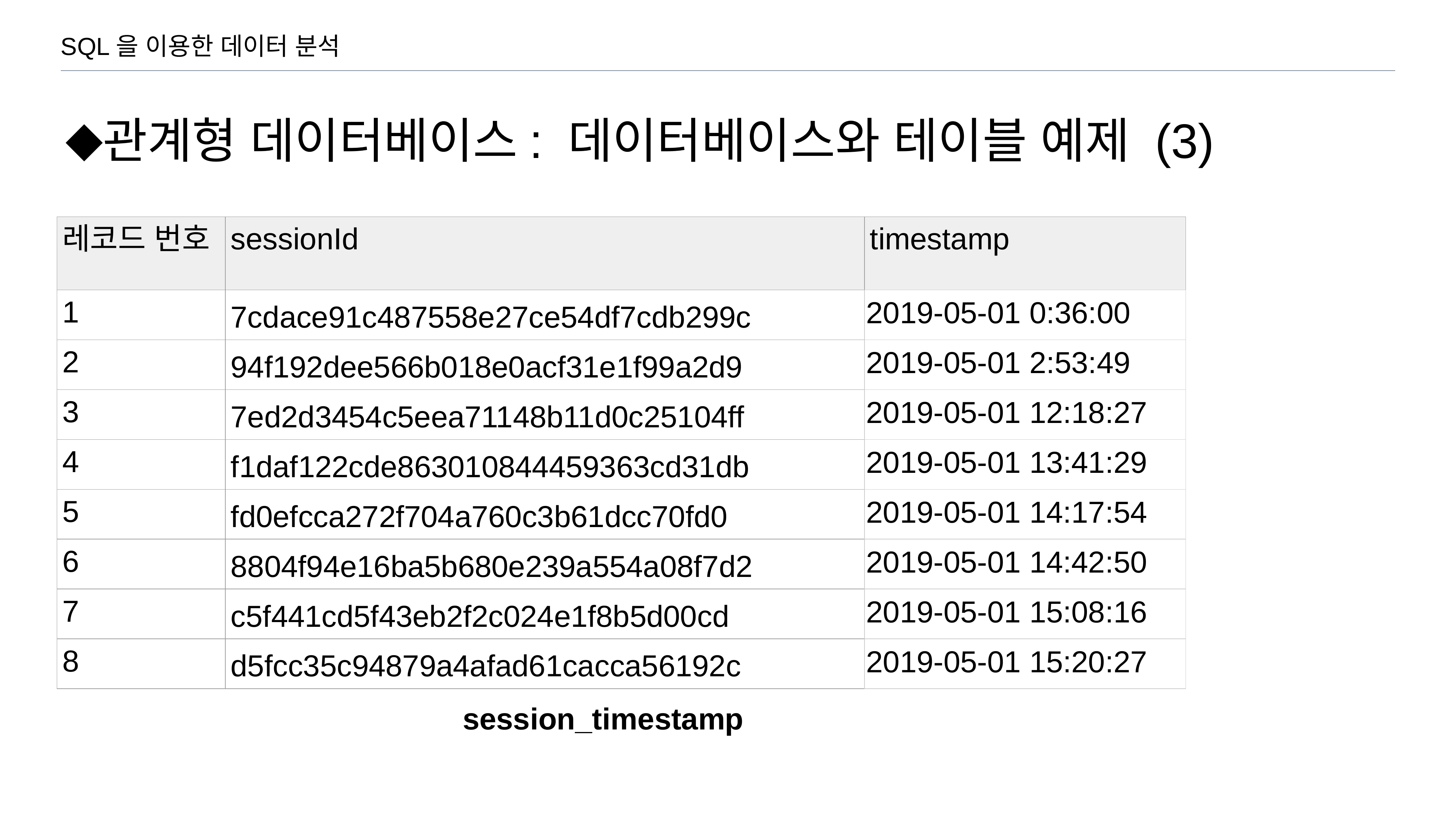

SQL을 이용한 데이터 분석
관계형 데이터베이스: 데이터베이스와 테이블 예제 (3)

| 레코드 번호 | sessionId | timestamp |
| --- | --- | --- |
| 1 | 7cdace91c487558e27ce54df7cdb299c | 2019-05-01 0:36:00 |
| 2 | 94f192dee566b018e0acf31e1f99a2d9 | 2019-05-01 2:53:49 |
| 3 | 7ed2d3454c5eea71148b11d0c25104ff | 2019-05-01 12:18:27 |
| 4 | f1daf122cde863010844459363cd31db | 2019-05-01 13:41:29 |
| 5 | fd0efcca272f704a760c3b61dcc70fd0 | 2019-05-01 14:17:54 |
| 6 | 8804f94e16ba5b680e239a554a08f7d2 | 2019-05-01 14:42:50 |
| 7 | c5f441cd5f43eb2f2c024e1f8b5d00cd | 2019-05-01 15:08:16 |
| 8 | d5fcc35c94879a4afad61cacca56192c | 2019-05-01 15:20:27 |
session_timestamp